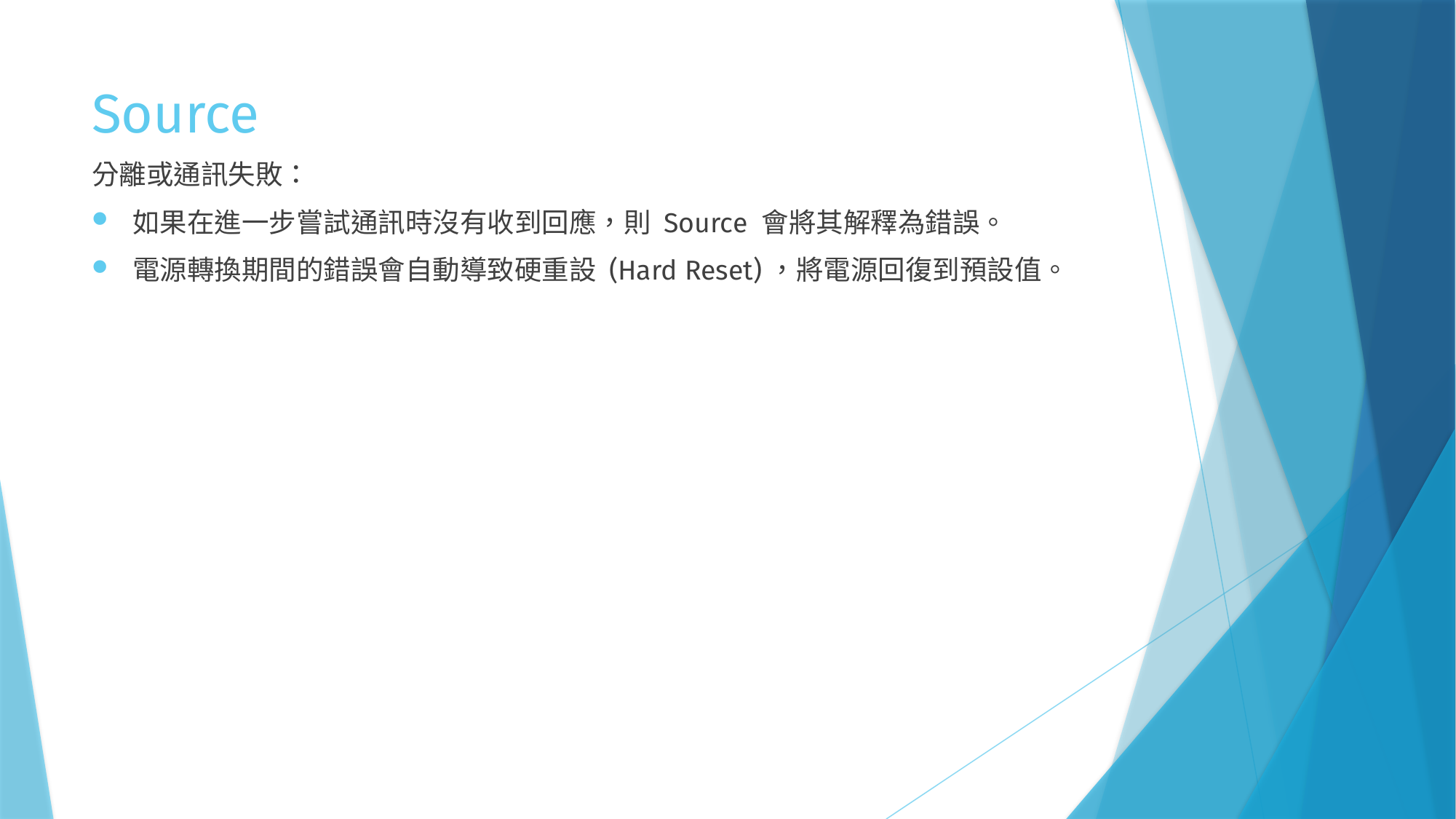

# Source
分離或通訊失敗：
如果在進一步嘗試通訊時沒有收到回應，則 Source 會將其解釋為錯誤。
電源轉換期間的錯誤會自動導致硬重設 (Hard Reset)，將電源回復到預設值。